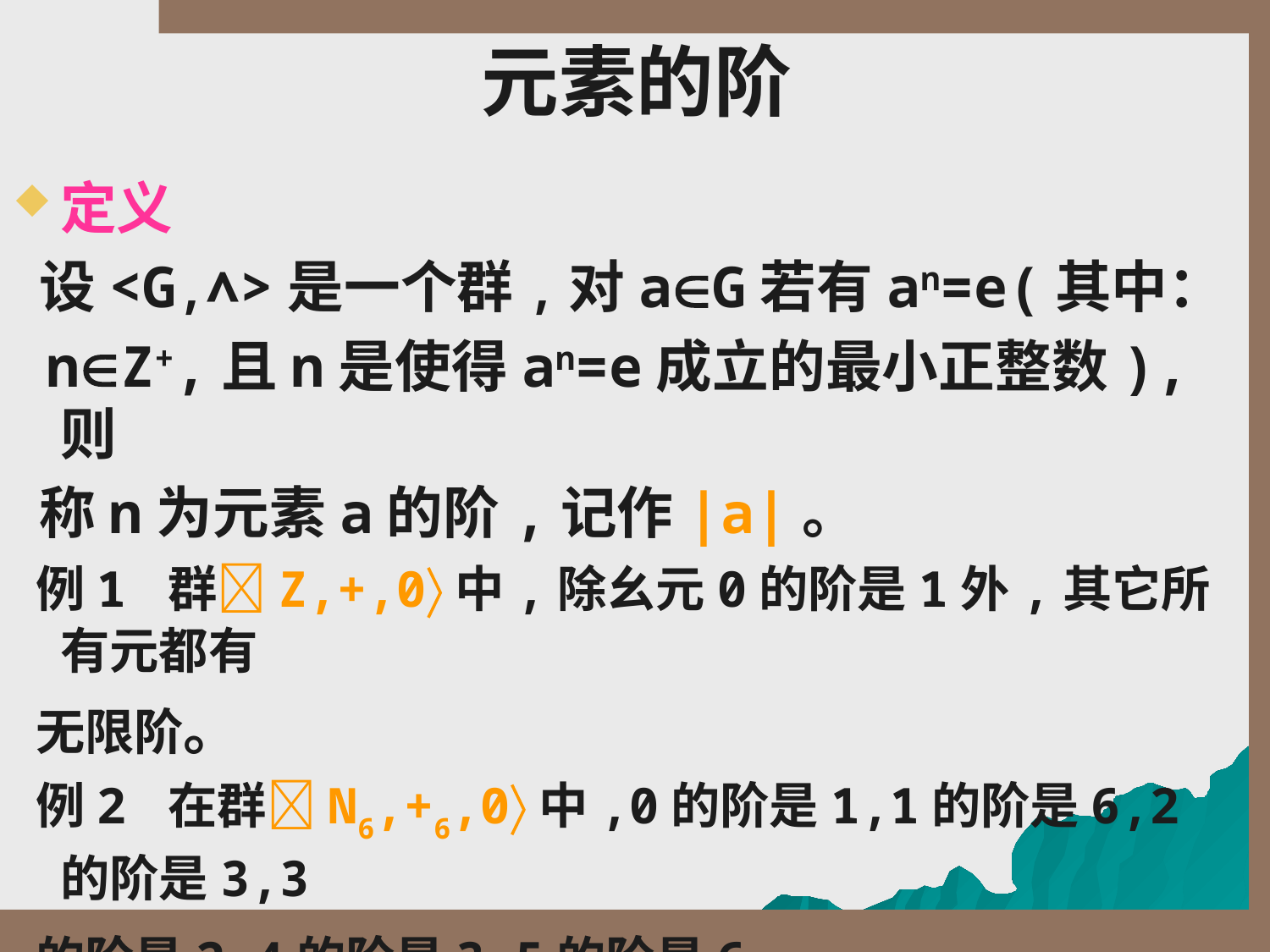

# 元素的阶
定义
 设<G,∧>是一个群,对a∈G若有an=e(其中：
 n∈Z+,且n是使得an=e成立的最小正整数),则
 称n为元素a的阶,记作|a|。
 例1 群〈Z,+,0〉中,除幺元0的阶是1外,其它所有元都有
 无限阶。
 例2 在群〈N6,+6,0〉中,0的阶是1,1的阶是6,2的阶是3,3
 的阶是2,4的阶是3,5的阶是6。
61